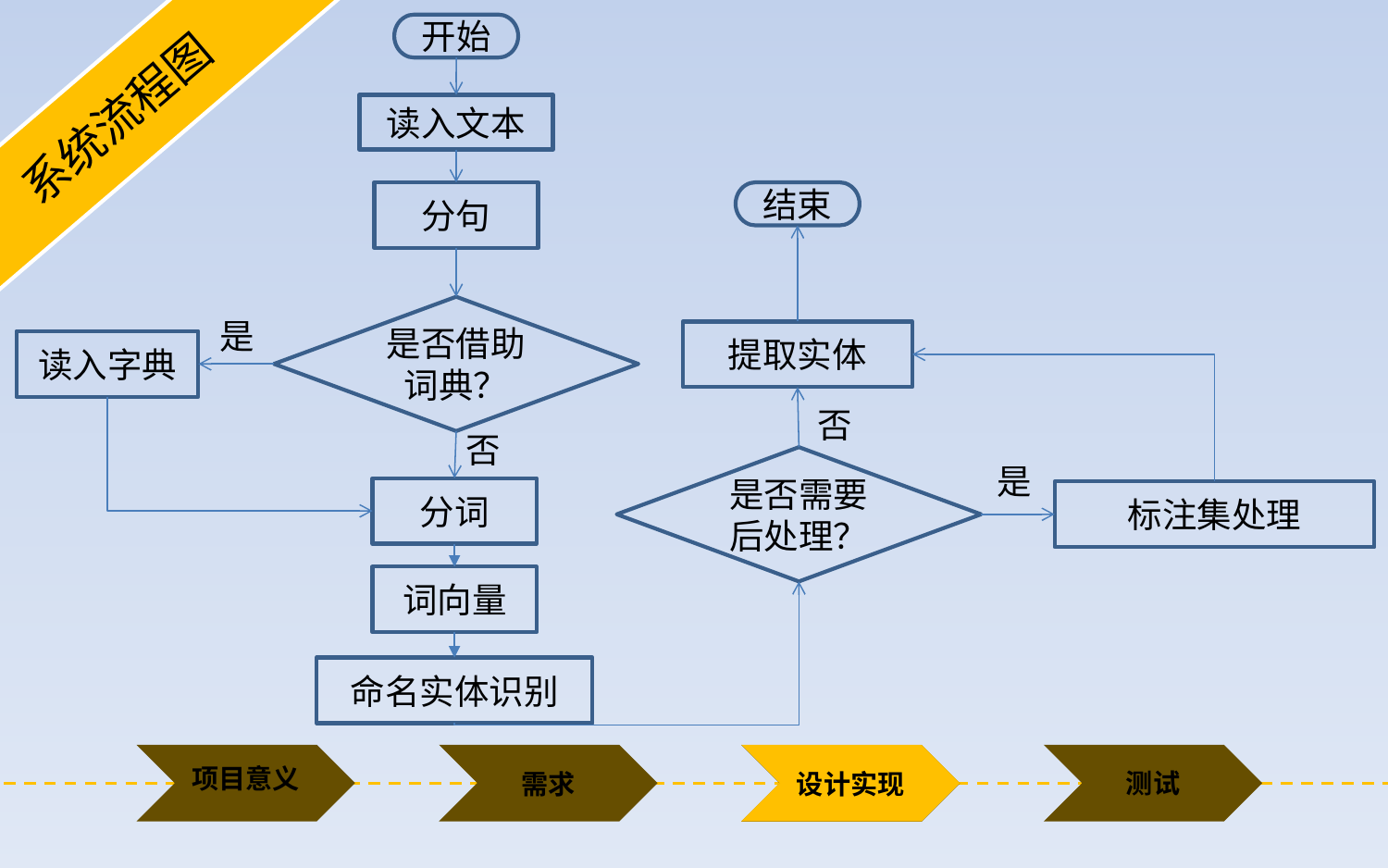

开始
系统流程图
读入文本
分句
结束
是否借助词典？
是
提取实体
读入字典
否
否
是否需要后处理？
是
分词
标注集处理
词向量
命名实体识别

项目意义
测试
需求
设计实现